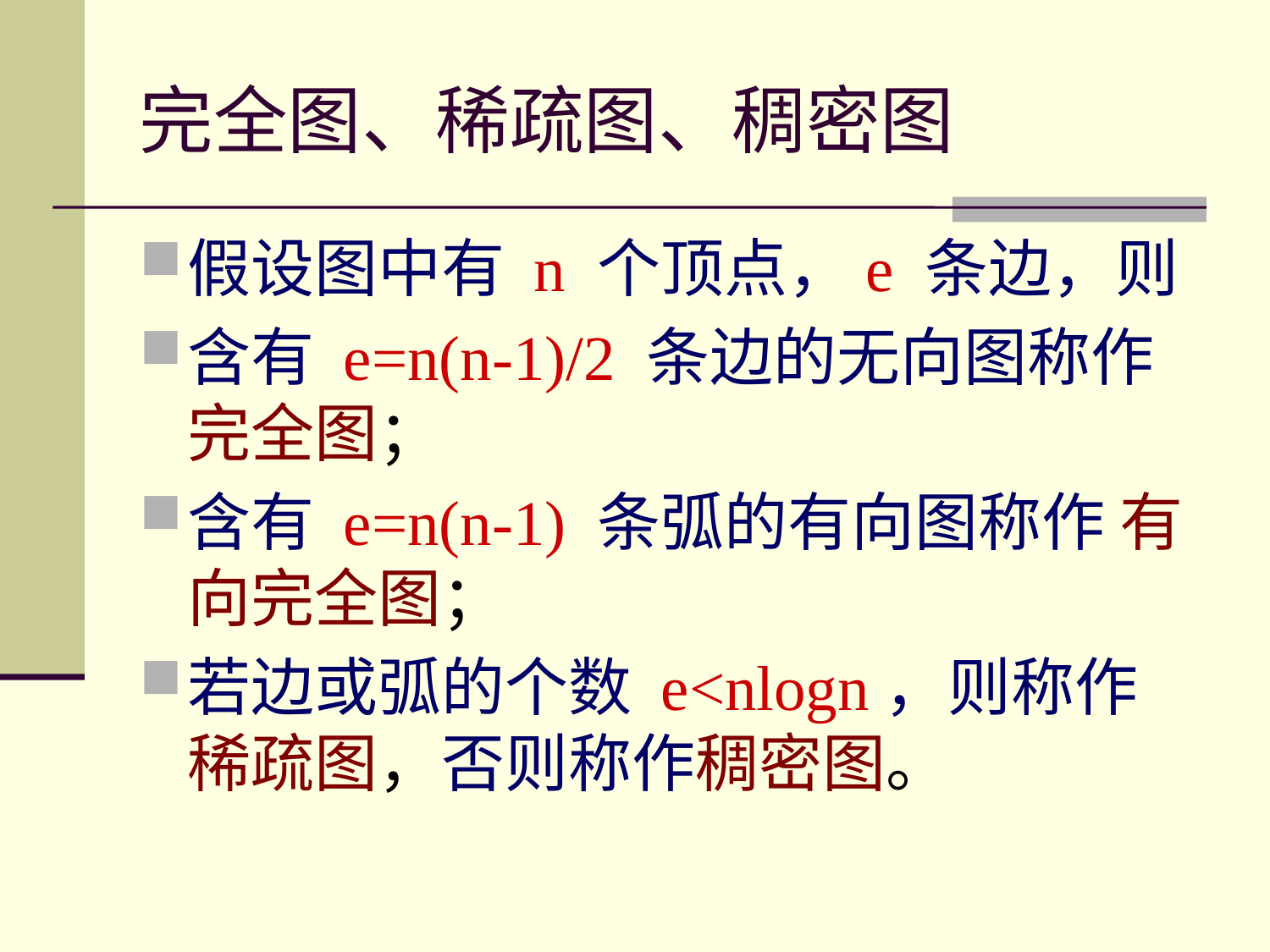

# 完全图、稀疏图、稠密图
假设图中有 n 个顶点，e 条边，则
含有 e=n(n-1)/2 条边的无向图称作完全图；
含有 e=n(n-1) 条弧的有向图称作 有向完全图；
若边或弧的个数 e<nlogn，则称作稀疏图，否则称作稠密图。